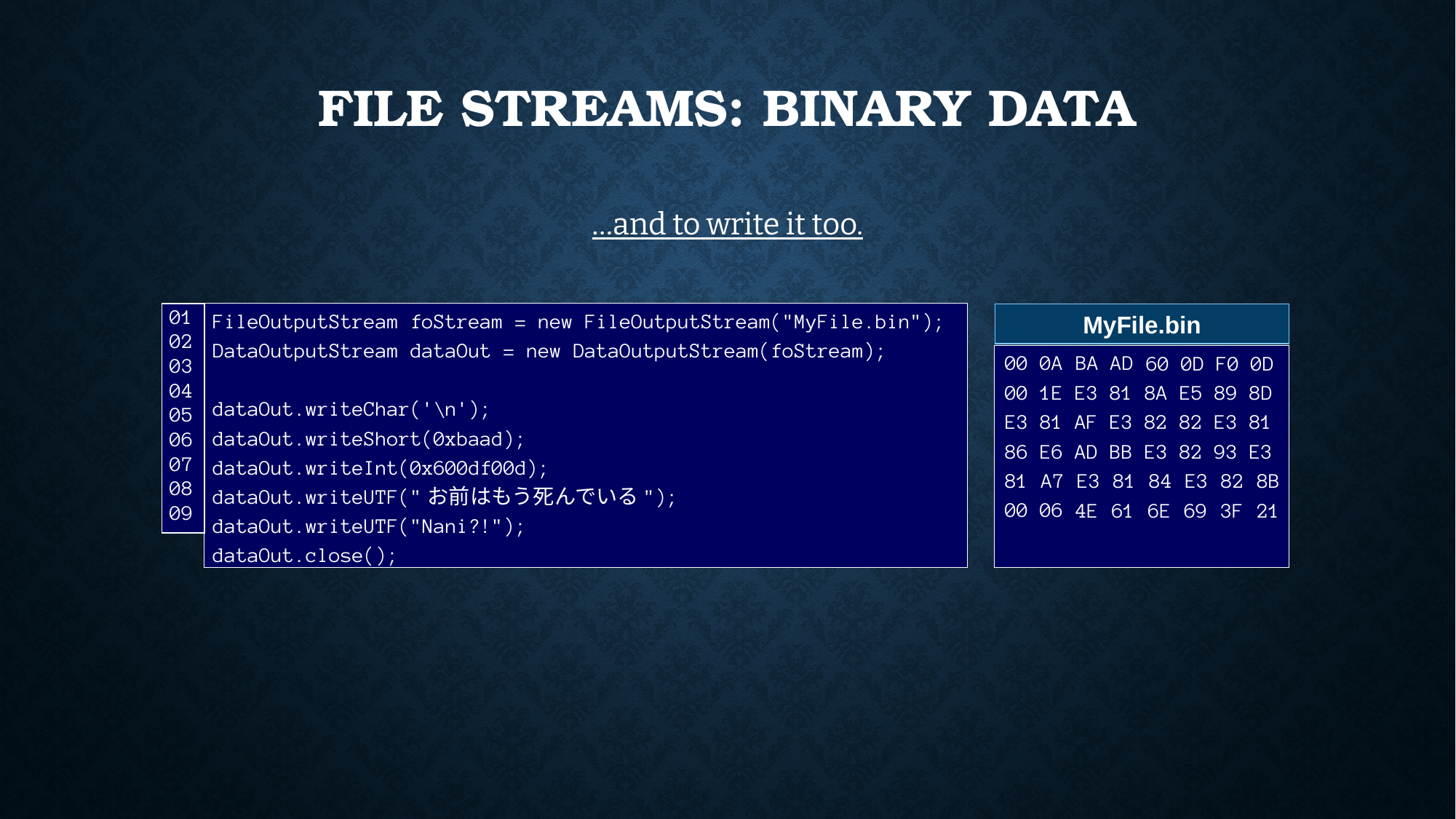

# File Streams: Binary Data
…and to write it too.
| 01 02 03 04 05 06 07 0809 |
| --- |
FileOutputStream foStream = new FileOutputStream("MyFile.bin");
DataOutputStream dataOut = new DataOutputStream(foStream);

dataOut.writeChar('\n');
dataOut.writeShort(0xbaad);
dataOut.writeInt(0x600df00d);
dataOut.writeUTF("お前はもう死んでいる");
dataOut.writeUTF("Nani?!");
dataOut.close();
MyFile.bin
BA AD
00 0A
60 0D F0 0D

00 1E
      E3 81 8A E5 89 8D
E3 81 AF E3 82 82 E3 81
86 E6 AD BB E3 82 93 E3
81 A7 E3 81 84 E3 82 8B
00 06
4E 61 6E 69 3F 21